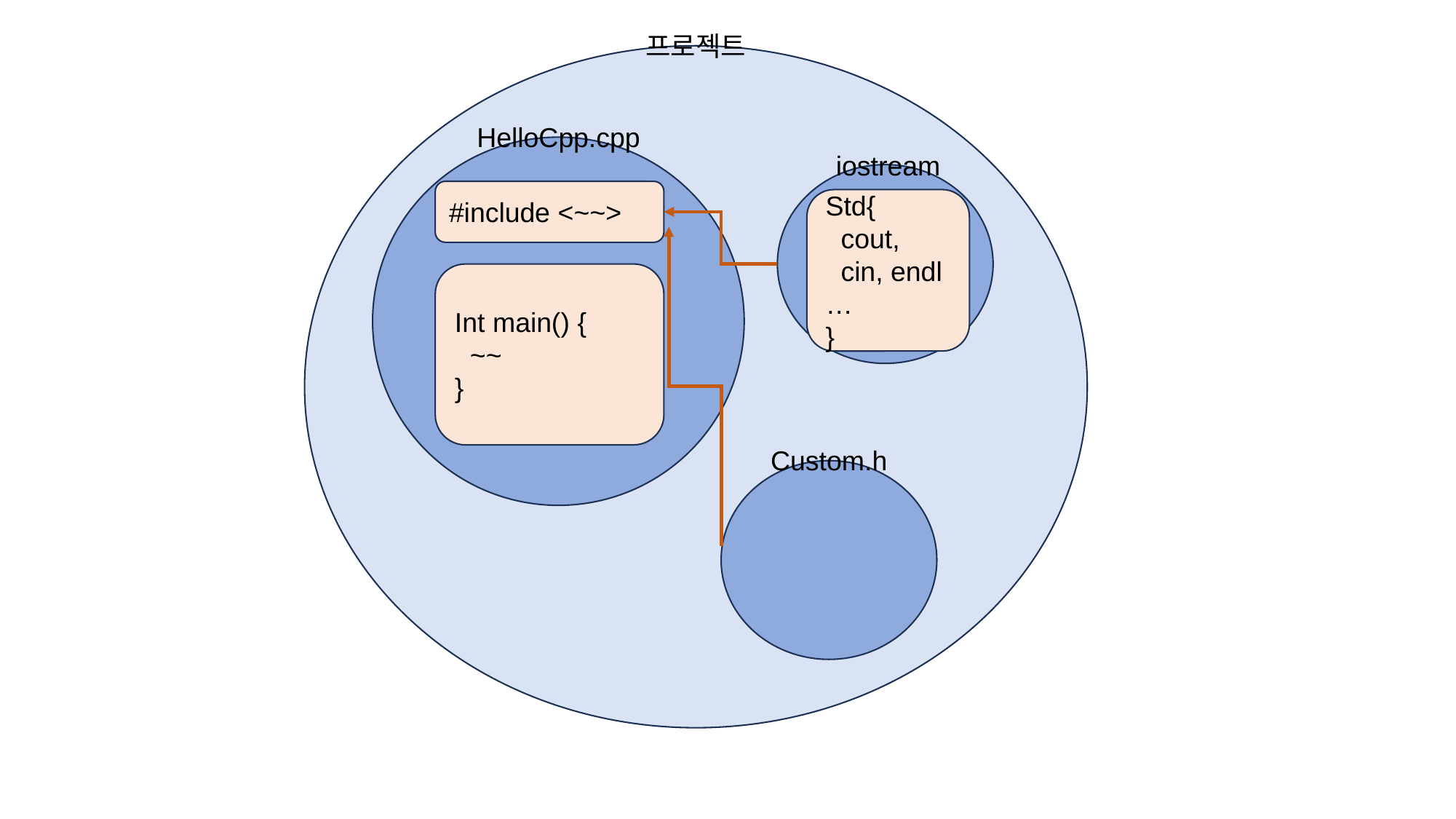

프로젝트

HelloCpp.cpp

iostream

#include <~~>
Std{
  cout,
  cin, endl …
}
Int main() {
  ~~
}
Custom.h